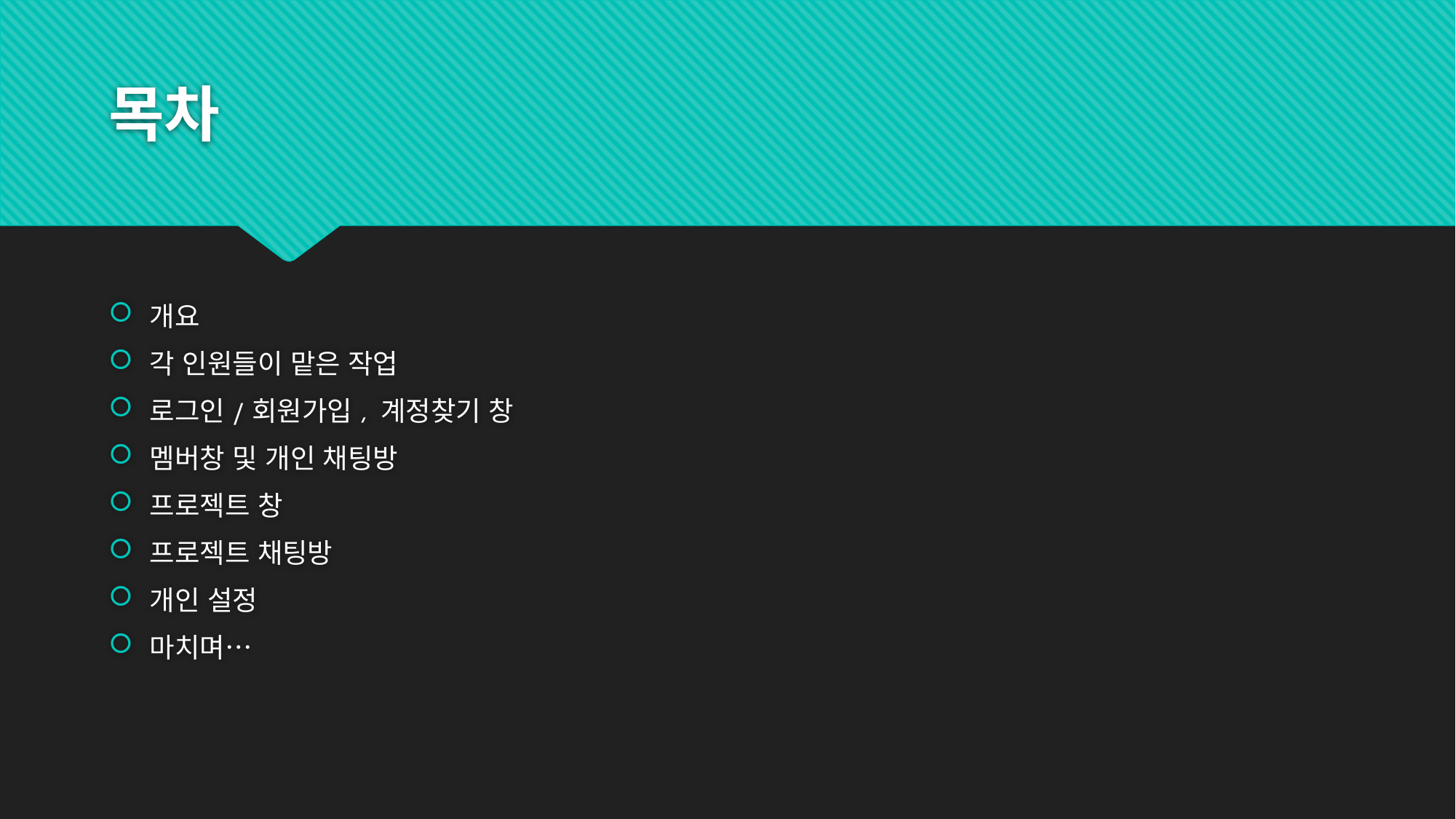

# 목차
개요
각 인원들이 맡은 작업
로그인/회원가입, 계정찾기 창
멤버창 및 개인 채팅방
프로젝트 창
프로젝트 채팅방
개인 설정
마치며…